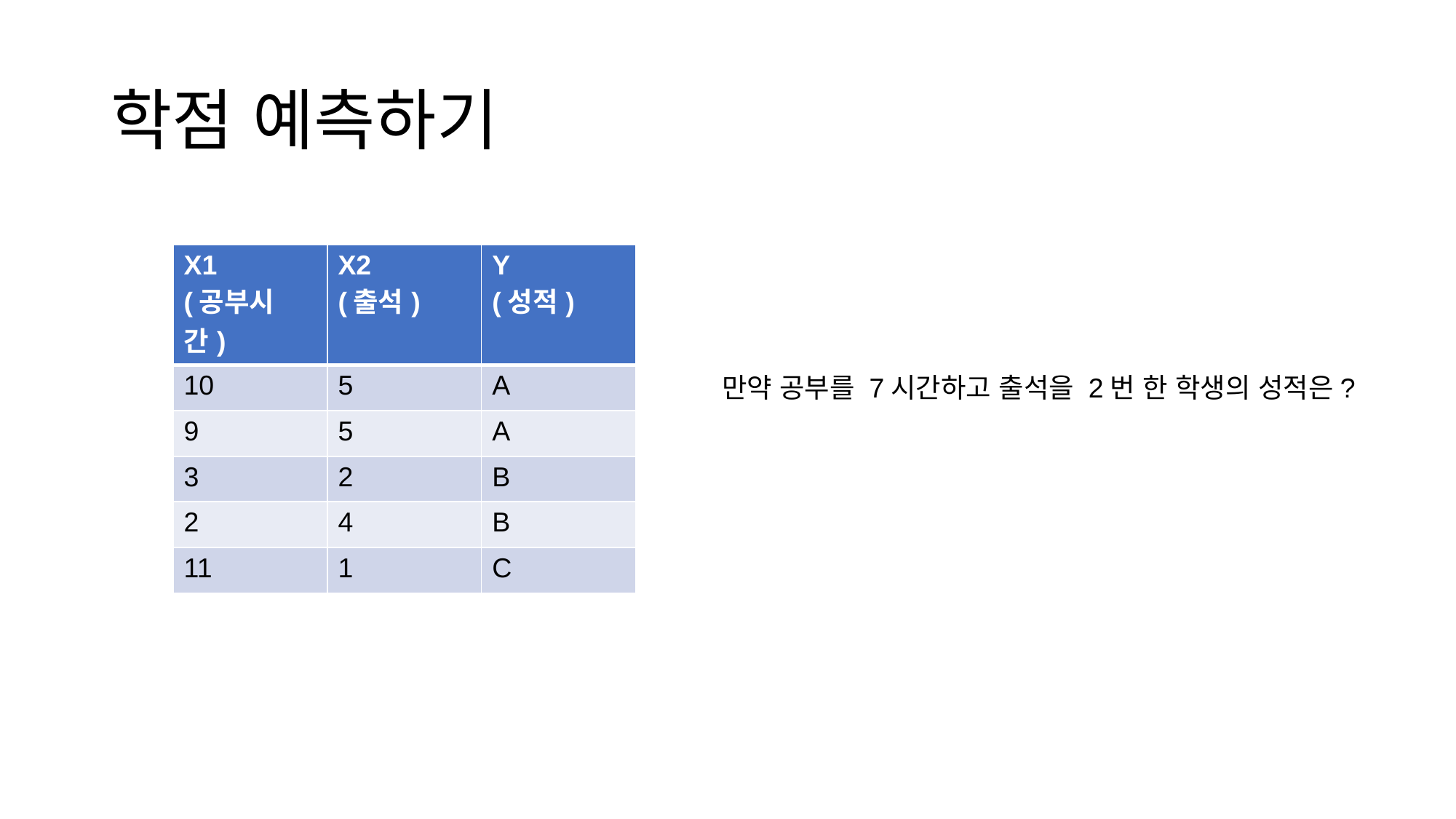

# 학점 예측하기
| X1 (공부시간) | X2 (출석) | Y (성적) |
| --- | --- | --- |
| 10 | 5 | A |
| 9 | 5 | A |
| 3 | 2 | B |
| 2 | 4 | B |
| 11 | 1 | C |
만약 공부를 7시간하고 출석을 2번 한 학생의 성적은?